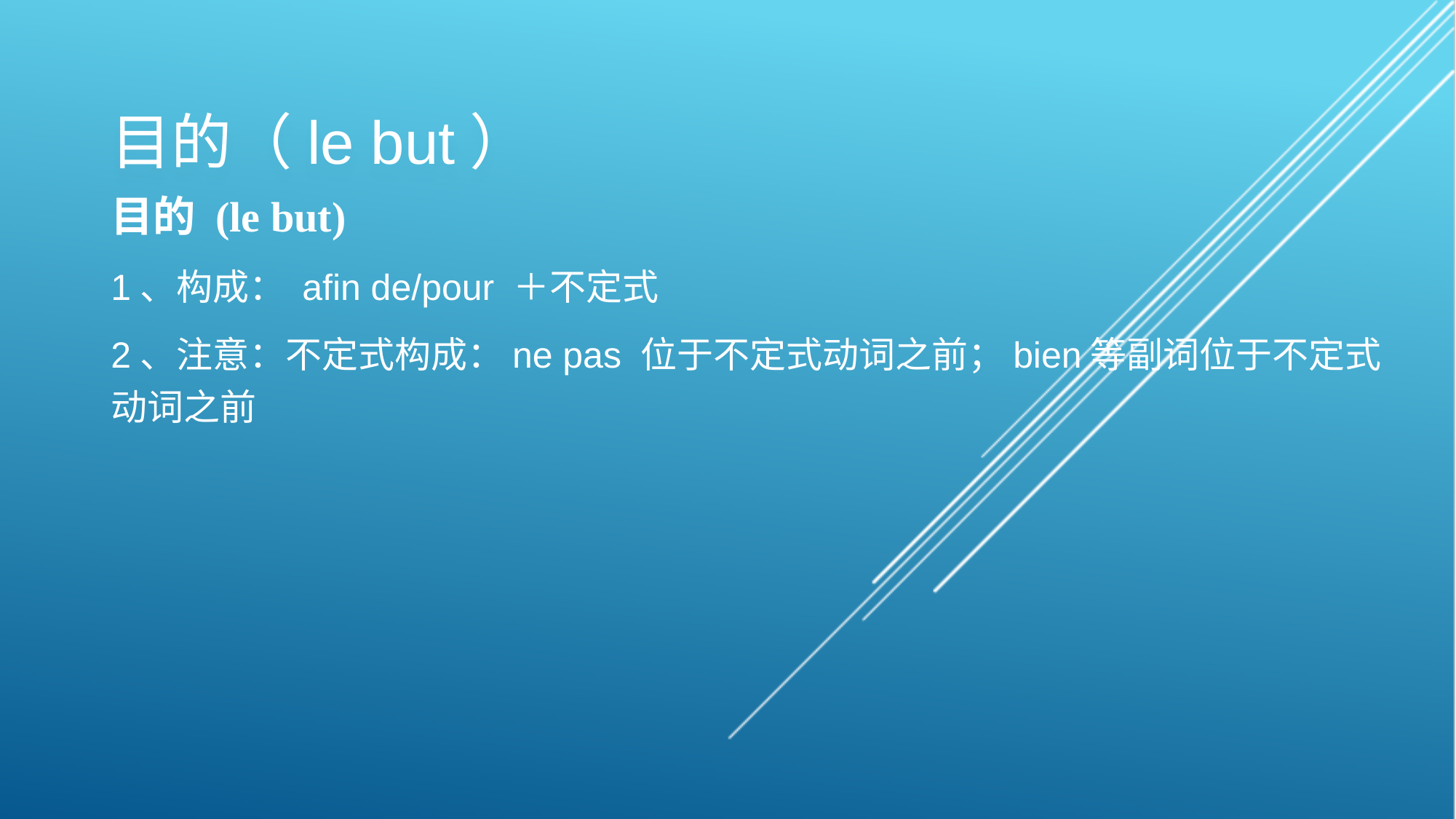

# 目的（le but）
目的 (le but)
1、构成： afin de/pour ＋不定式
2、注意：不定式构成：ne pas 位于不定式动词之前；bien等副词位于不定式动词之前